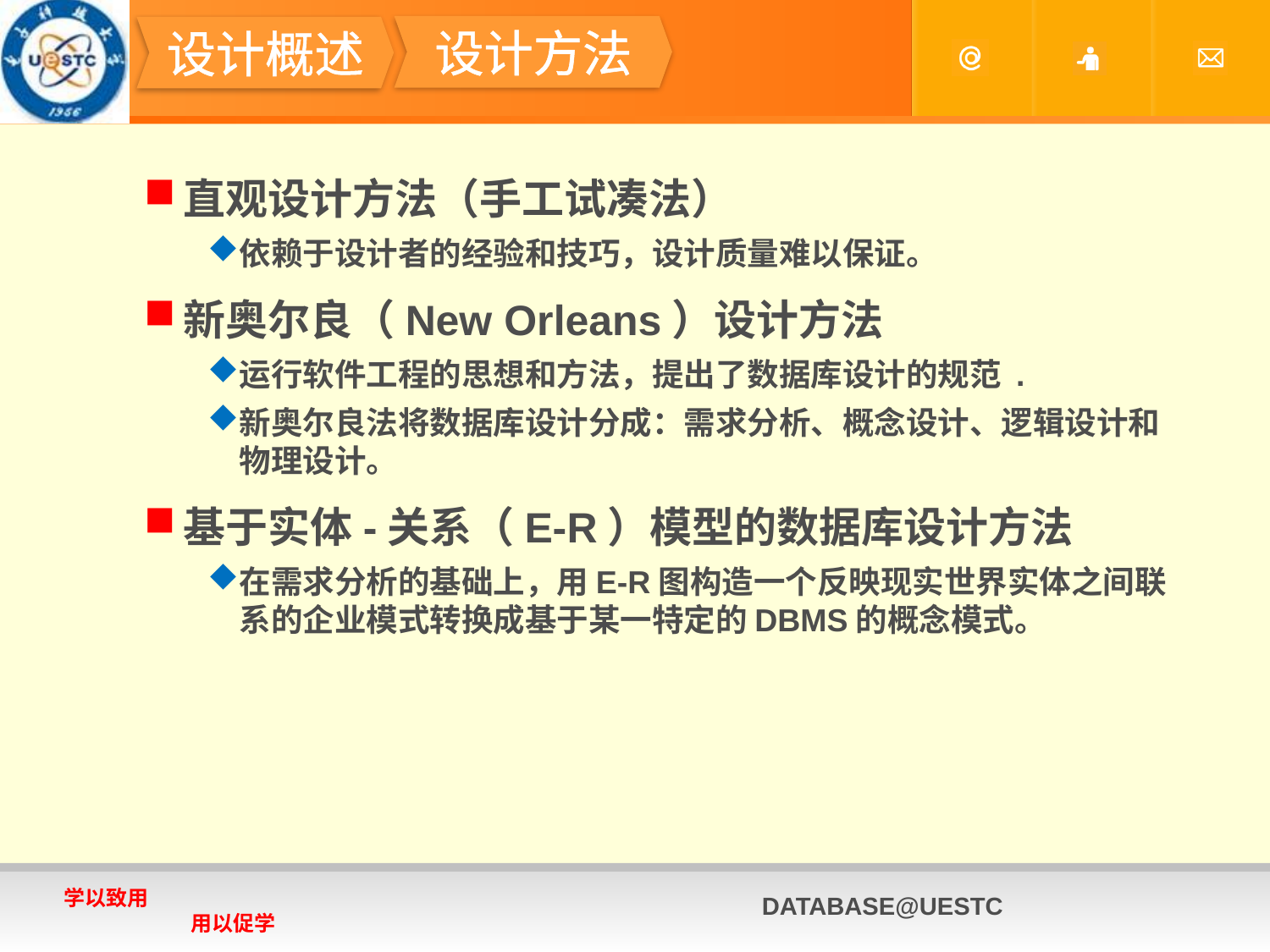

#
设计方法
设计概述
直观设计方法（手工试凑法）
依赖于设计者的经验和技巧，设计质量难以保证。
新奥尔良（New Orleans）设计方法
运行软件工程的思想和方法，提出了数据库设计的规范 .
新奥尔良法将数据库设计分成：需求分析、概念设计、逻辑设计和物理设计。
基于实体-关系（E-R）模型的数据库设计方法
在需求分析的基础上，用E-R图构造一个反映现实世界实体之间联系的企业模式转换成基于某一特定的DBMS的概念模式。